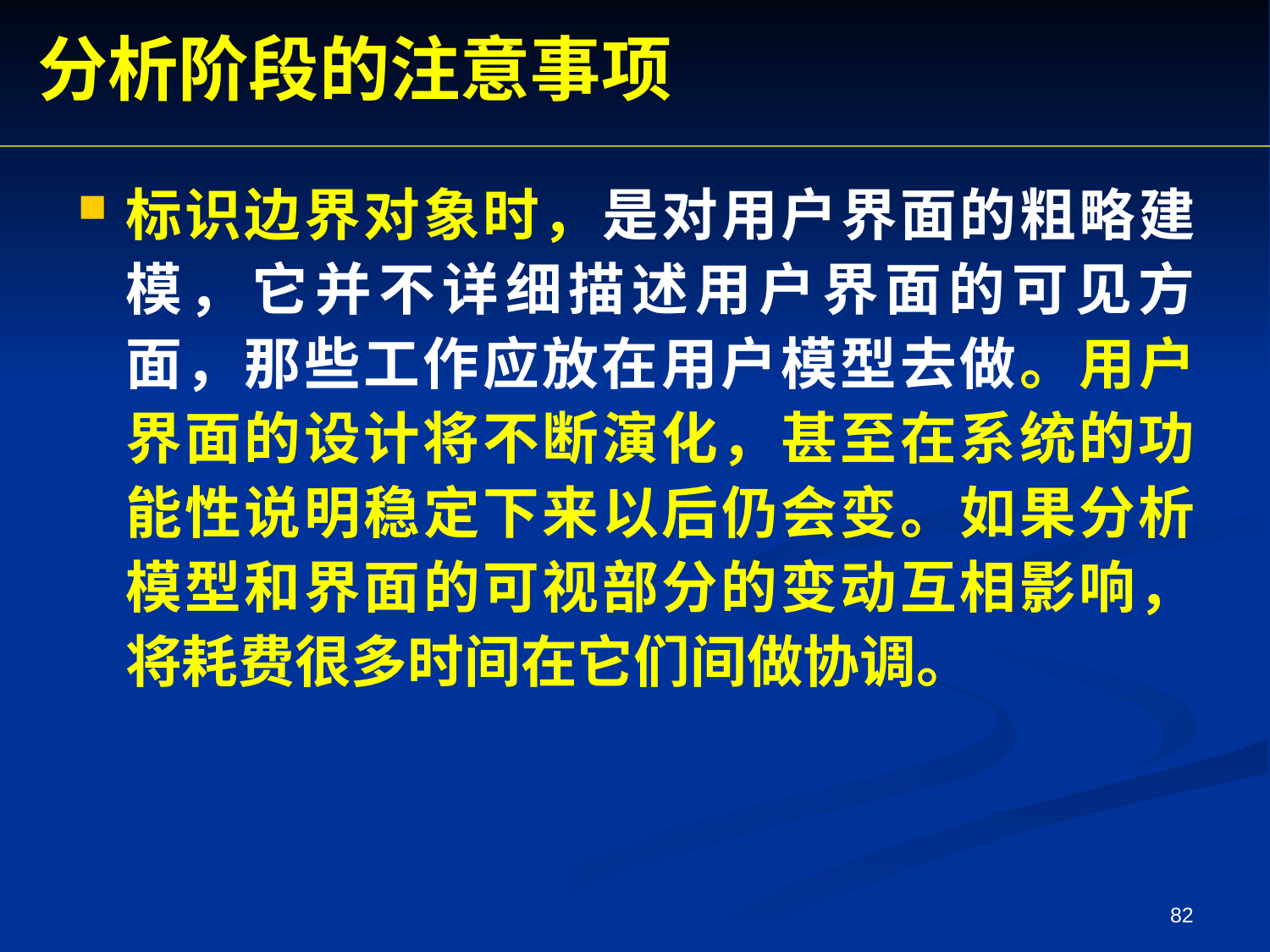

分析阶段的注意事项

标识边界对象时，是对用户界面的粗略建模，它并不详细描述用户界面的可见方面，那些工作应放在用户模型去做。用户界面的设计将不断演化，甚至在系统的功能性说明稳定下来以后仍会变。如果分析模型和界面的可视部分的变动互相影响，将耗费很多时间在它们间做协调。
82